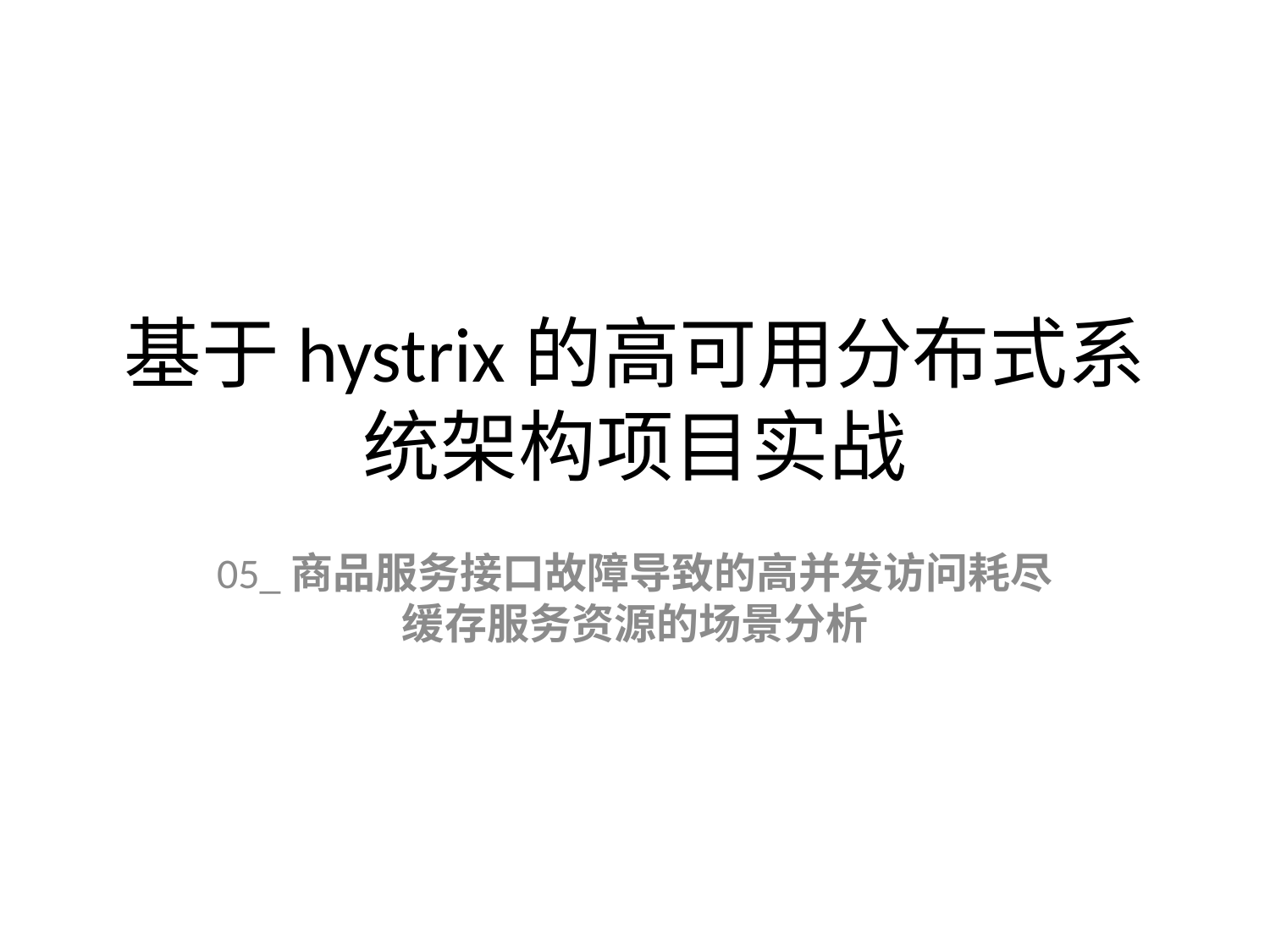

# 基于hystrix的高可用分布式系统架构项目实战
05_商品服务接口故障导致的高并发访问耗尽缓存服务资源的场景分析